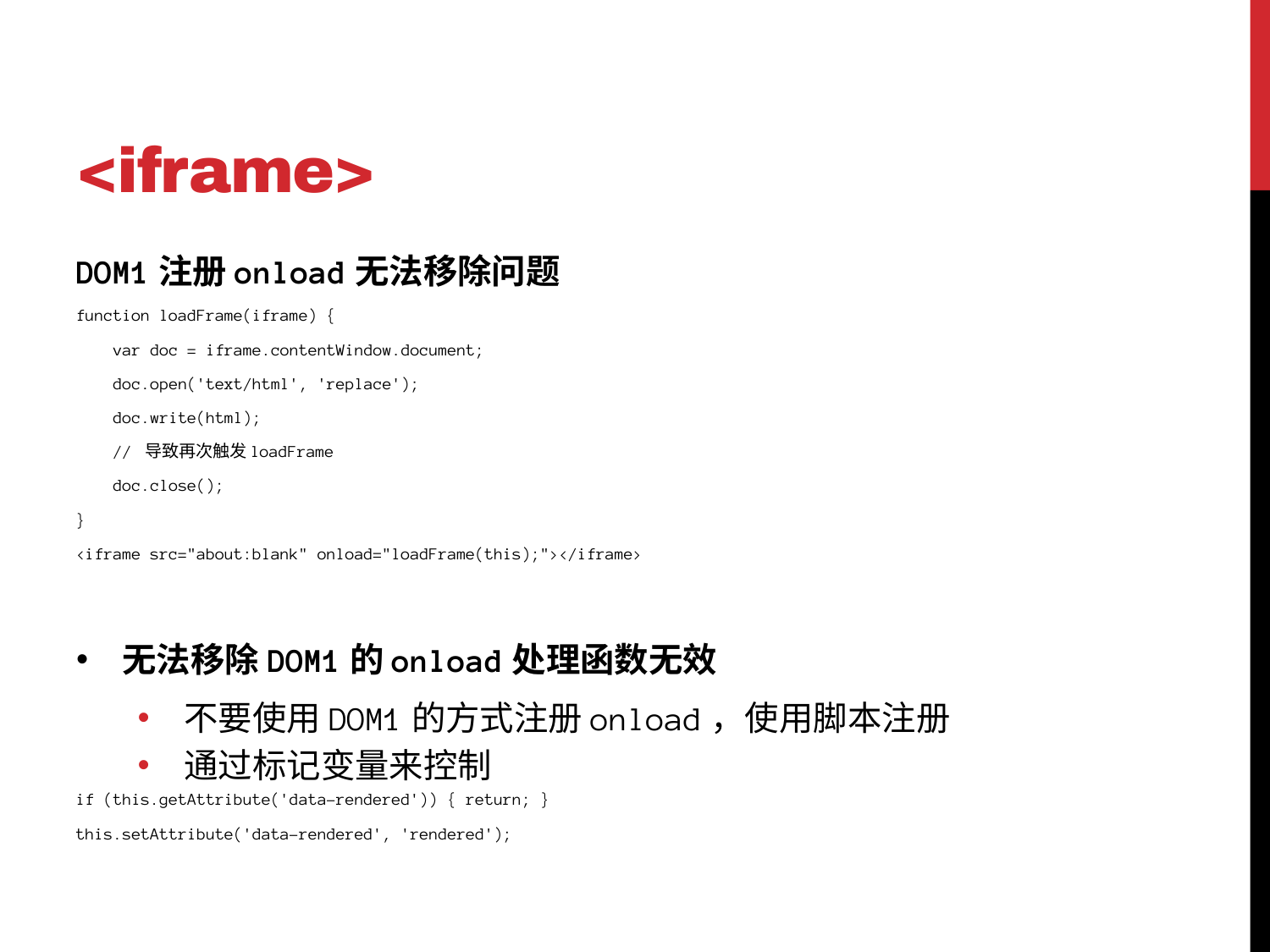

# <iframe>
DOM1注册onload无法移除问题
function loadFrame(iframe) {
    var doc = iframe.contentWindow.document;
    doc.open('text/html', 'replace');
    doc.write(html);
    // 导致再次触发loadFrame
    doc.close();
}
<iframe src="about:blank" onload="loadFrame(this);"></iframe>

无法移除DOM1的onload处理函数无效
不要使用DOM1的方式注册onload，使用脚本注册
通过标记变量来控制
if (this.getAttribute('data-rendered')) { return; }
this.setAttribute('data-rendered', 'rendered');